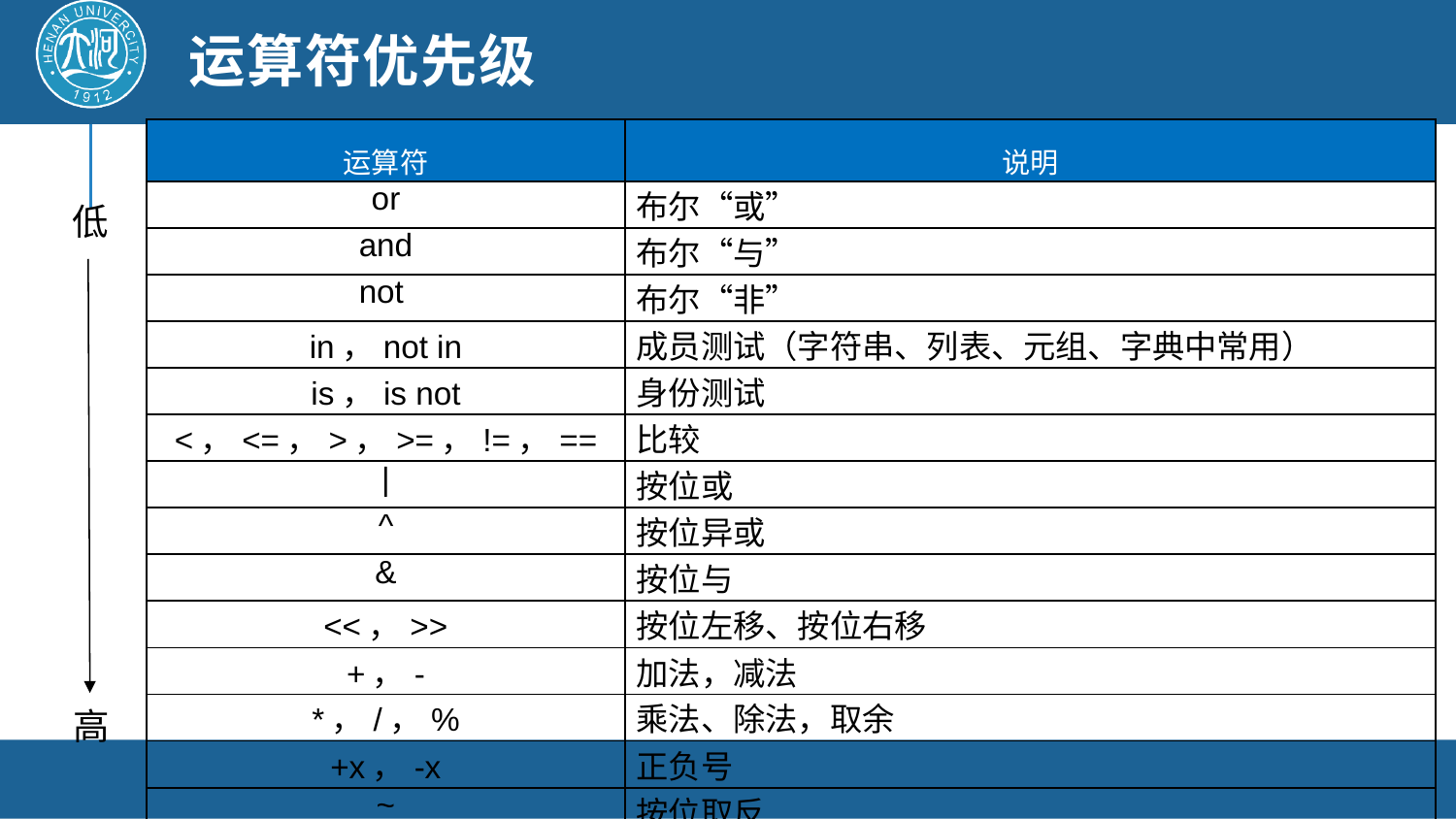

# 运算符优先级
| 运算符 | 说明 |
| --- | --- |
| or | 布尔“或” |
| and | 布尔“与” |
| not | 布尔“非” |
| in，not in | 成员测试（字符串、列表、元组、字典中常用） |
| is，is not | 身份测试 |
| <，<=，>，>=，!=，== | 比较 |
| | | 按位或 |
| ^ | 按位异或 |
| & | 按位与 |
| <<，>> | 按位左移、按位右移 |
| +，- | 加法，减法 |
| \*，/，% | 乘法、除法，取余 |
| +x，-x | 正负号 |
| ~ | 按位取反 |
| \*\* | 指数 |
低

Python开发与应用
77
高